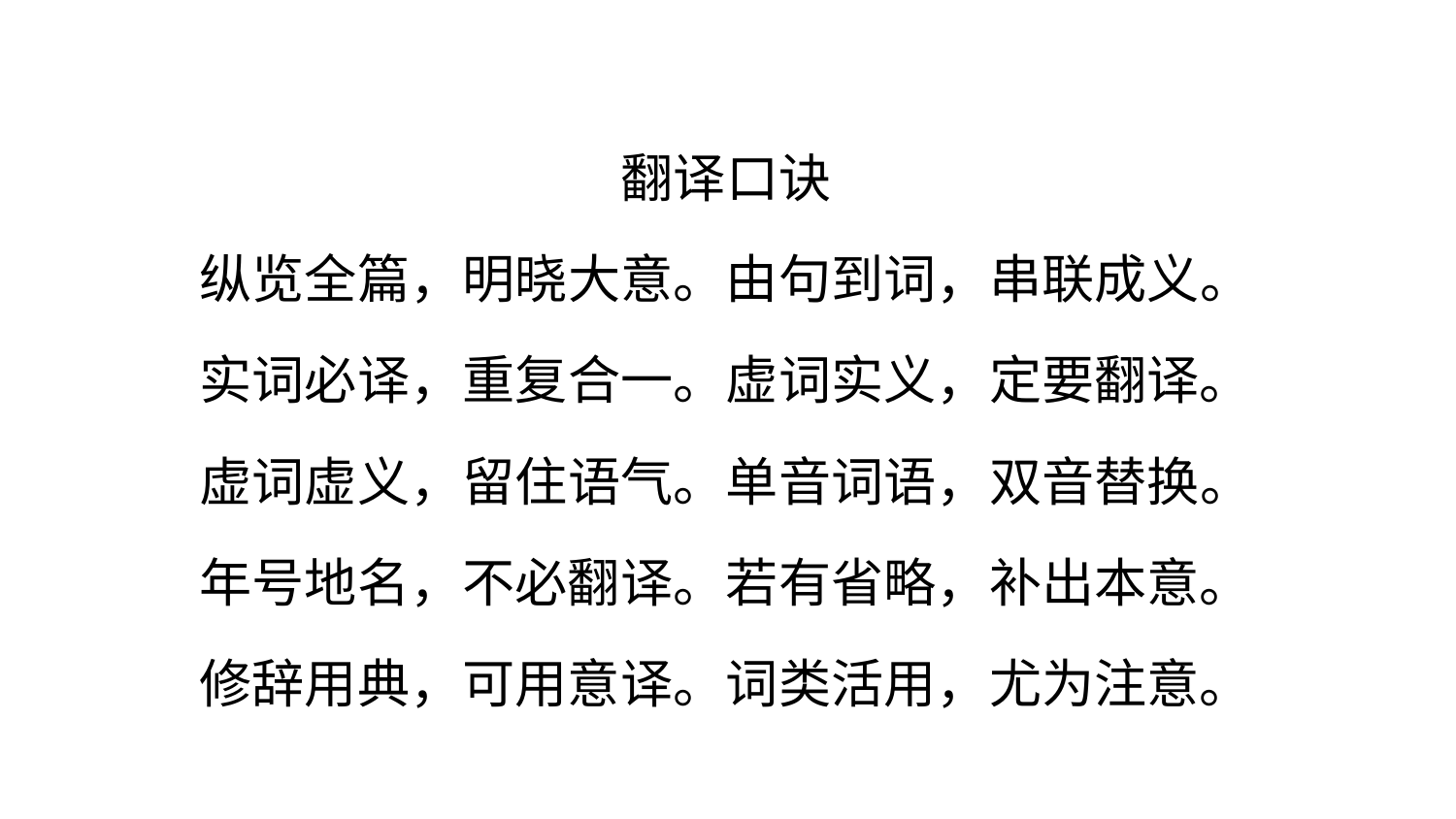

翻译口诀
纵览全篇，明晓大意。由句到词，串联成义。
实词必译，重复合一。虚词实义，定要翻译。
虚词虚义，留住语气。单音词语，双音替换。
年号地名，不必翻译。若有省略，补出本意。
修辞用典，可用意译。词类活用，尤为注意。